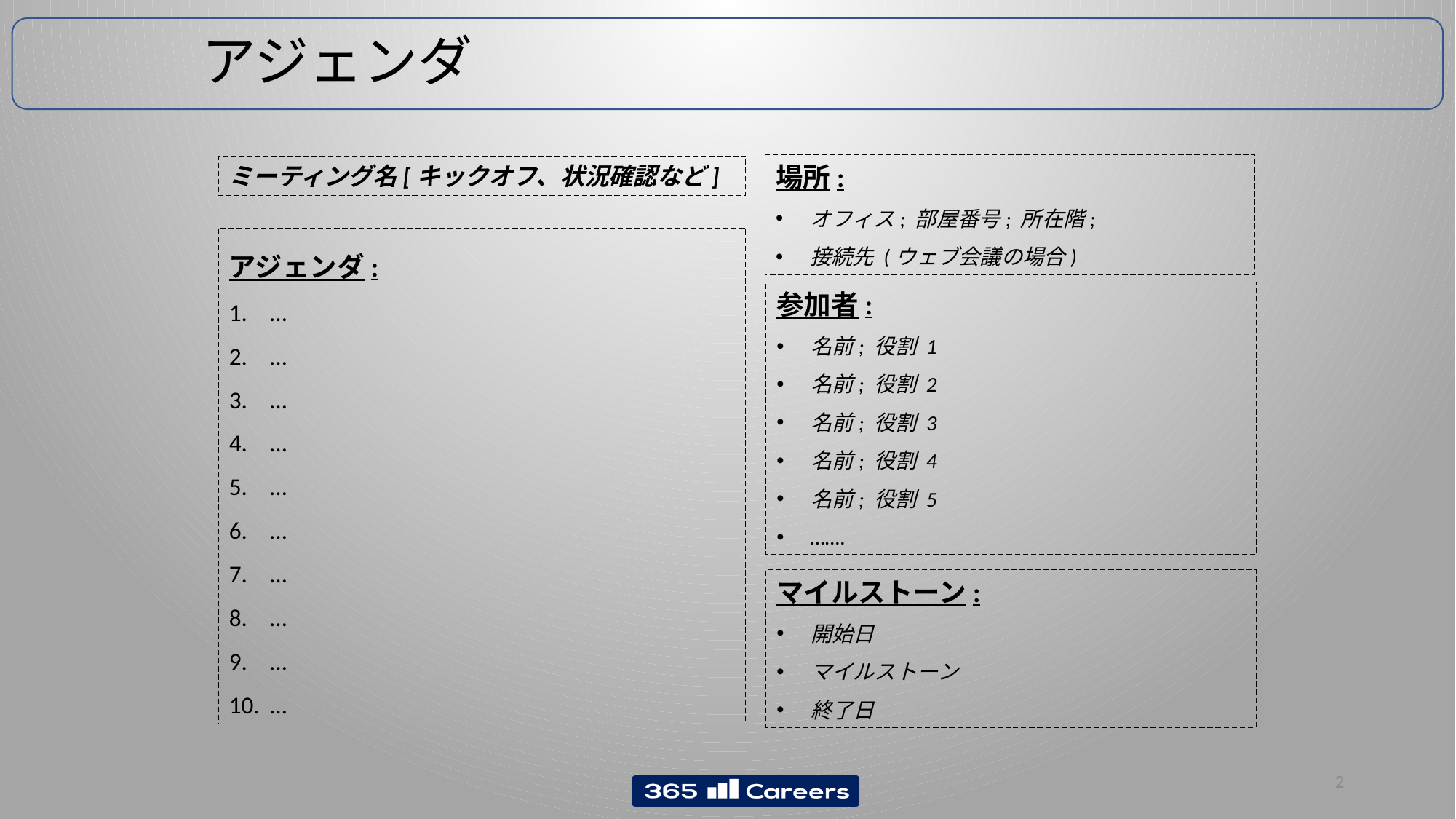

アジェンダ
場所:
オフィス; 部屋番号; 所在階;
接続先 (ウェブ会議の場合)
ミーティング名[キックオフ、状況確認など]
アジェンダ:
…
…
…
…
…
…
…
…
…
…
参加者:
名前; 役割 1
名前; 役割 2
名前; 役割 3
名前; 役割 4
名前; 役割 5
…….
マイルストーン:
開始日
マイルストーン
終了日
2